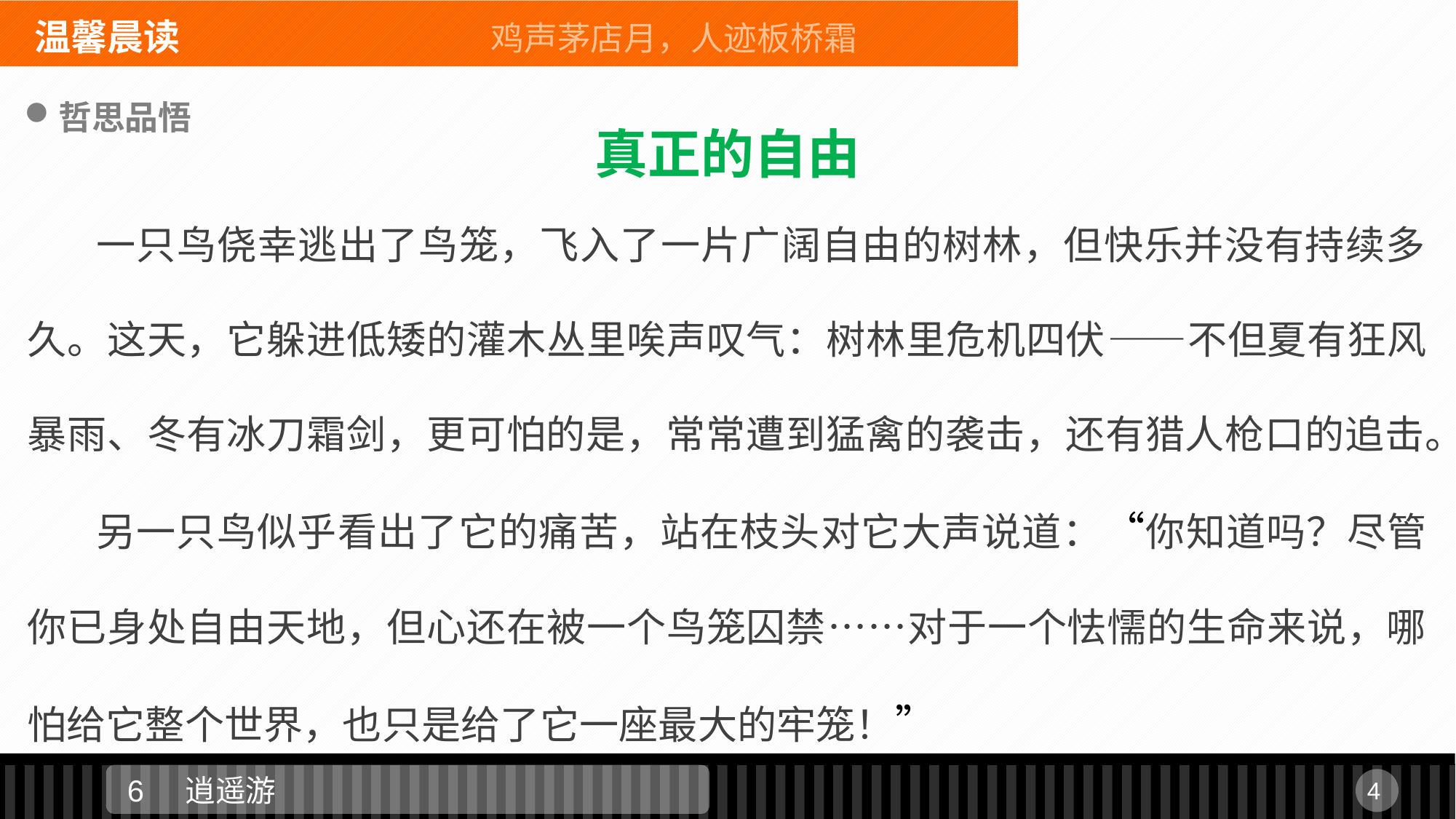

温馨晨读                                      鸡声茅店月，人迹板桥霜
哲思品悟
真正的自由
      一只鸟侥幸逃出了鸟笼，飞入了一片广阔自由的树林，但快乐并没有持续多久。这天，它躲进低矮的灌木丛里唉声叹气：树林里危机四伏——不但夏有狂风暴雨、冬有冰刀霜剑，更可怕的是，常常遭到猛禽的袭击，还有猎人枪口的追击。
      另一只鸟似乎看出了它的痛苦，站在枝头对它大声说道：“你知道吗？尽管你已身处自由天地，但心还在被一个鸟笼囚禁……对于一个怯懦的生命来说，哪怕给它整个世界，也只是给了它一座最大的牢笼！”